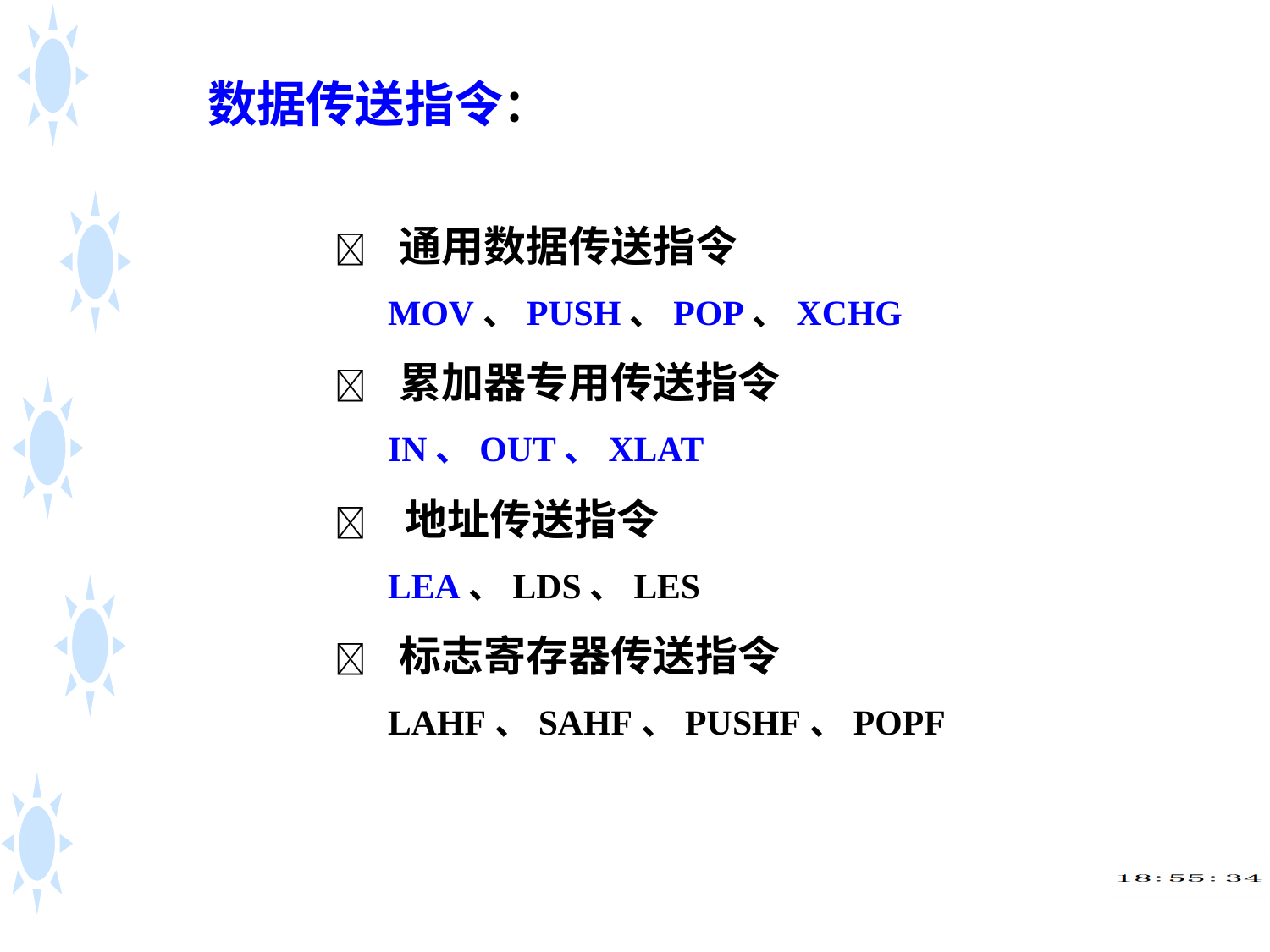

数据传送指令：

•   通用数据传送指令
      MOV、PUSH、POP、XCHG
•   累加器专用传送指令
      IN、OUT、XLAT
•   地址传送指令
      LEA、LDS、LES
•   标志寄存器传送指令
      LAHF、SAHF、PUSHF、POPF